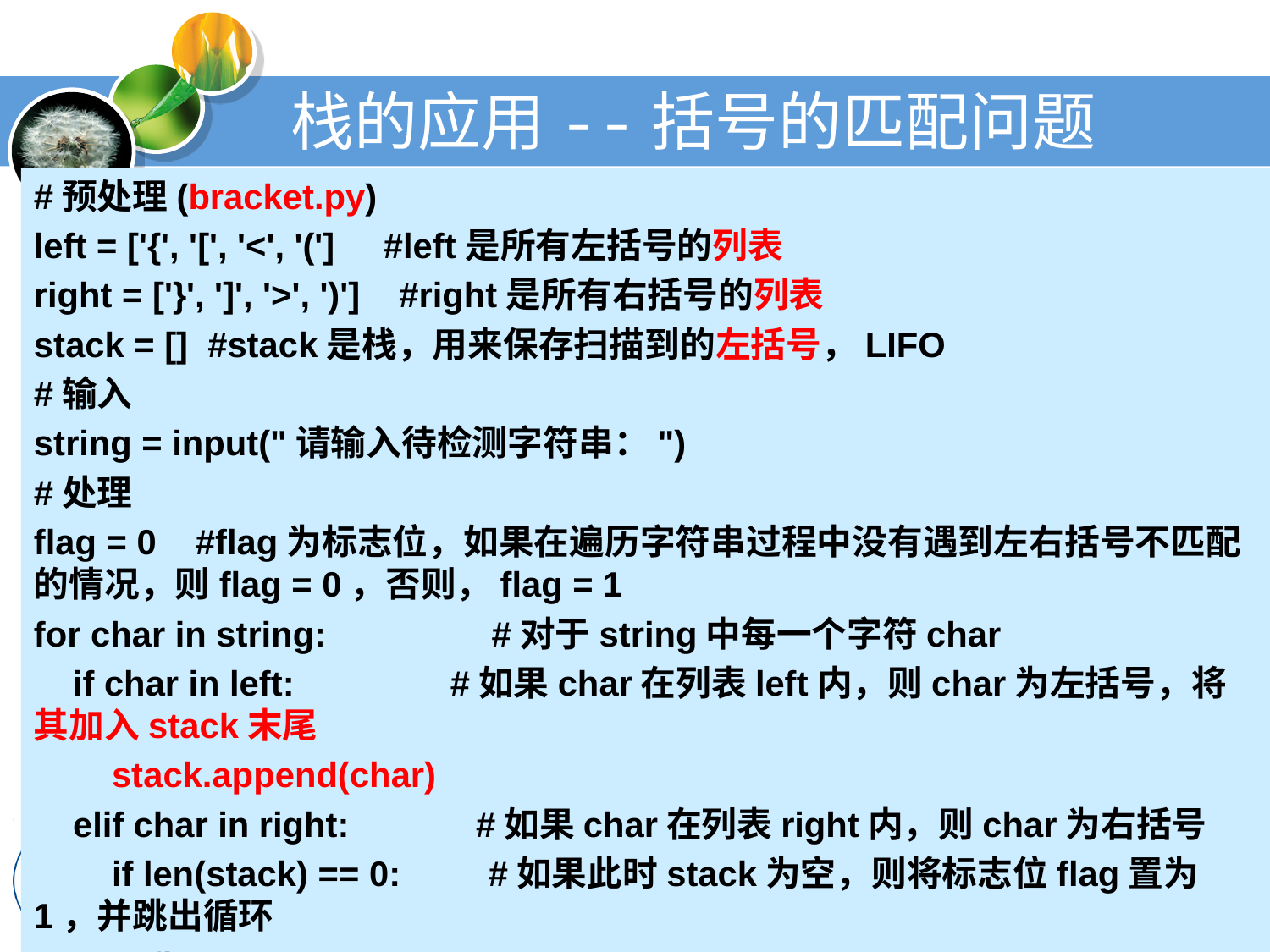

# 栈的应用--括号的匹配问题
#预处理(bracket.py)
left = ['{', '[', '<', '(']     #left是所有左括号的列表
right = ['}', ']', '>', ')']    #right是所有右括号的列表
stack = []  #stack是栈，用来保存扫描到的左括号，LIFO
#输入
string = input("请输入待检测字符串：")
#处理
flag = 0    #flag为标志位，如果在遍历字符串过程中没有遇到左右括号不匹配的情况，则flag = 0，否则，flag = 1
for char in string:                 #对于string中每一个字符char
    if char in left:                #如果char在列表left内，则char为左括号，将其加入stack末尾
        stack.append(char)
    elif char in right:             #如果char在列表right内，则char为右括号
        if len(stack) == 0:         #如果此时stack为空，则将标志位flag置为1，并跳出循环
            flag = 1
            break

5